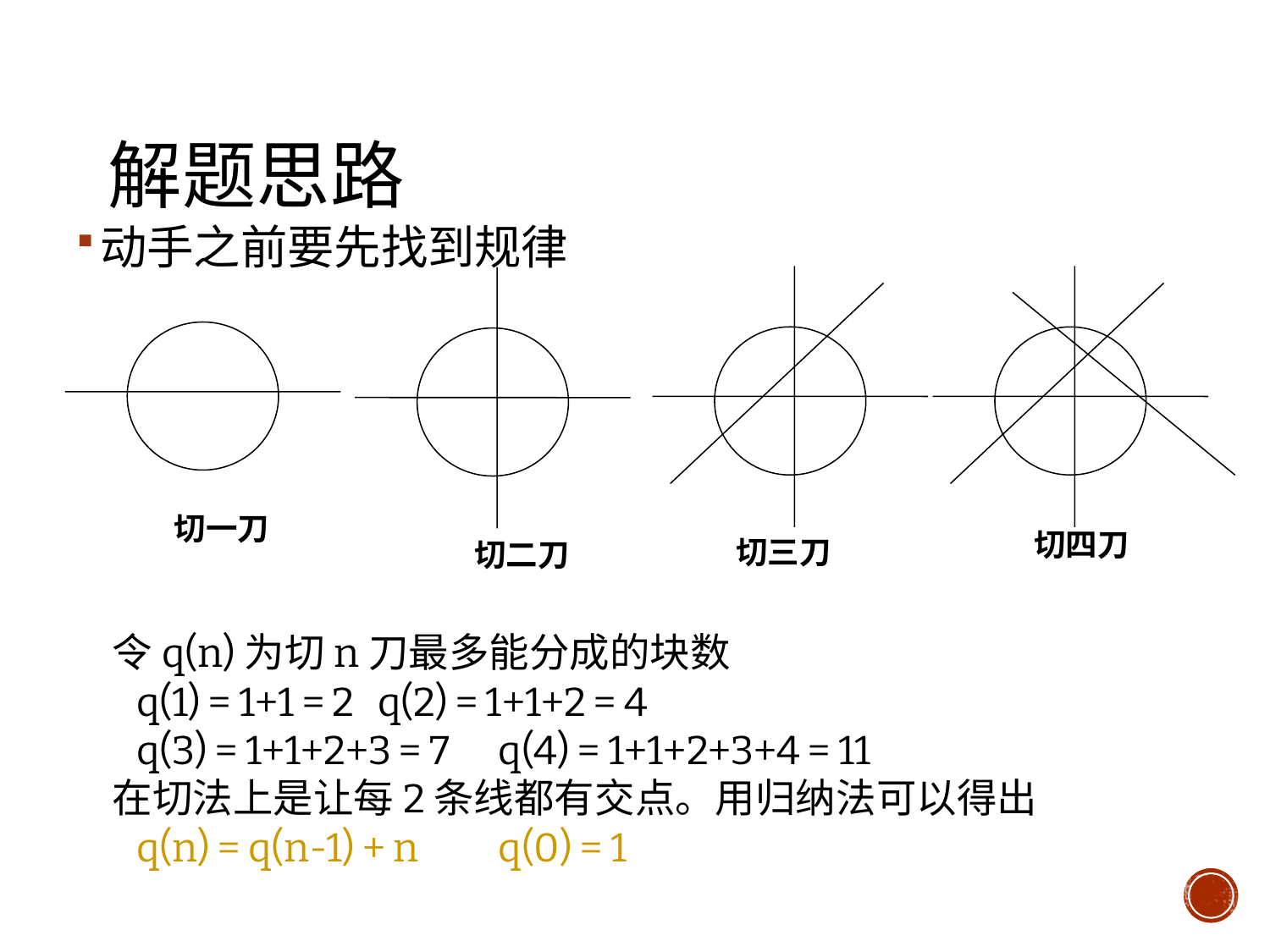

# 解题思路
动手之前要先找到规律

令q(n)为切n刀最多能分成的块数
	q(1) = 1+1 = 2			q(2) = 1+1+2 = 4
	q(3) = 1+1+2+3 = 7		q(4) = 1+1+2+3+4 = 11
在切法上是让每2条线都有交点。用归纳法可以得出
	q(n) = q(n-1) + n		q(0) = 1

切三刀

切四刀

切二刀

切一刀